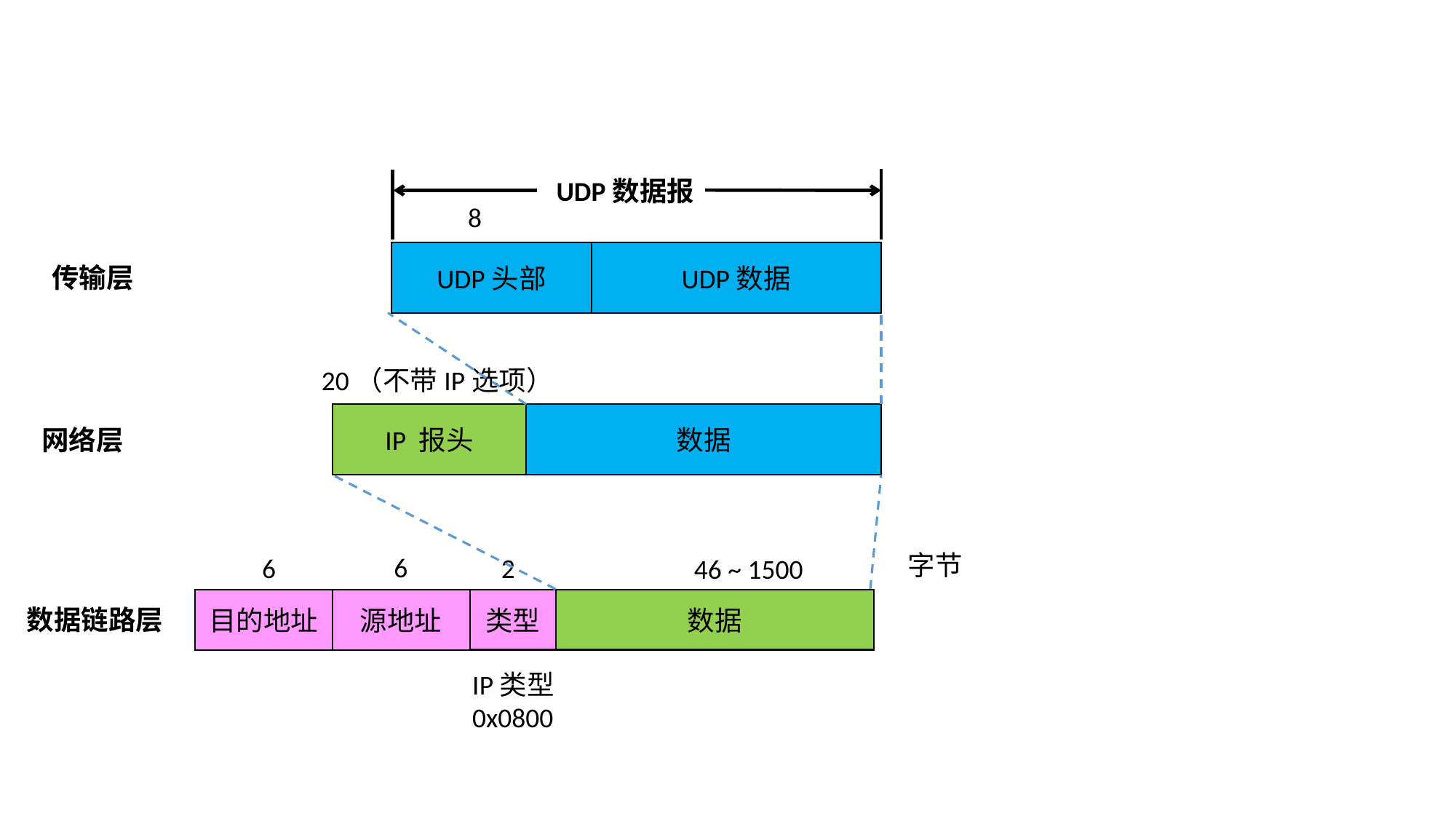

UDP数据报
8

UDP头部
UDP数据
传输层
20（不带IP选项）

IP 报头
数据
网络层
字节
6
6
2
46 ~ 1500
类型
数据
目的地址

源地址
数据链路层
IP类型
0x0800